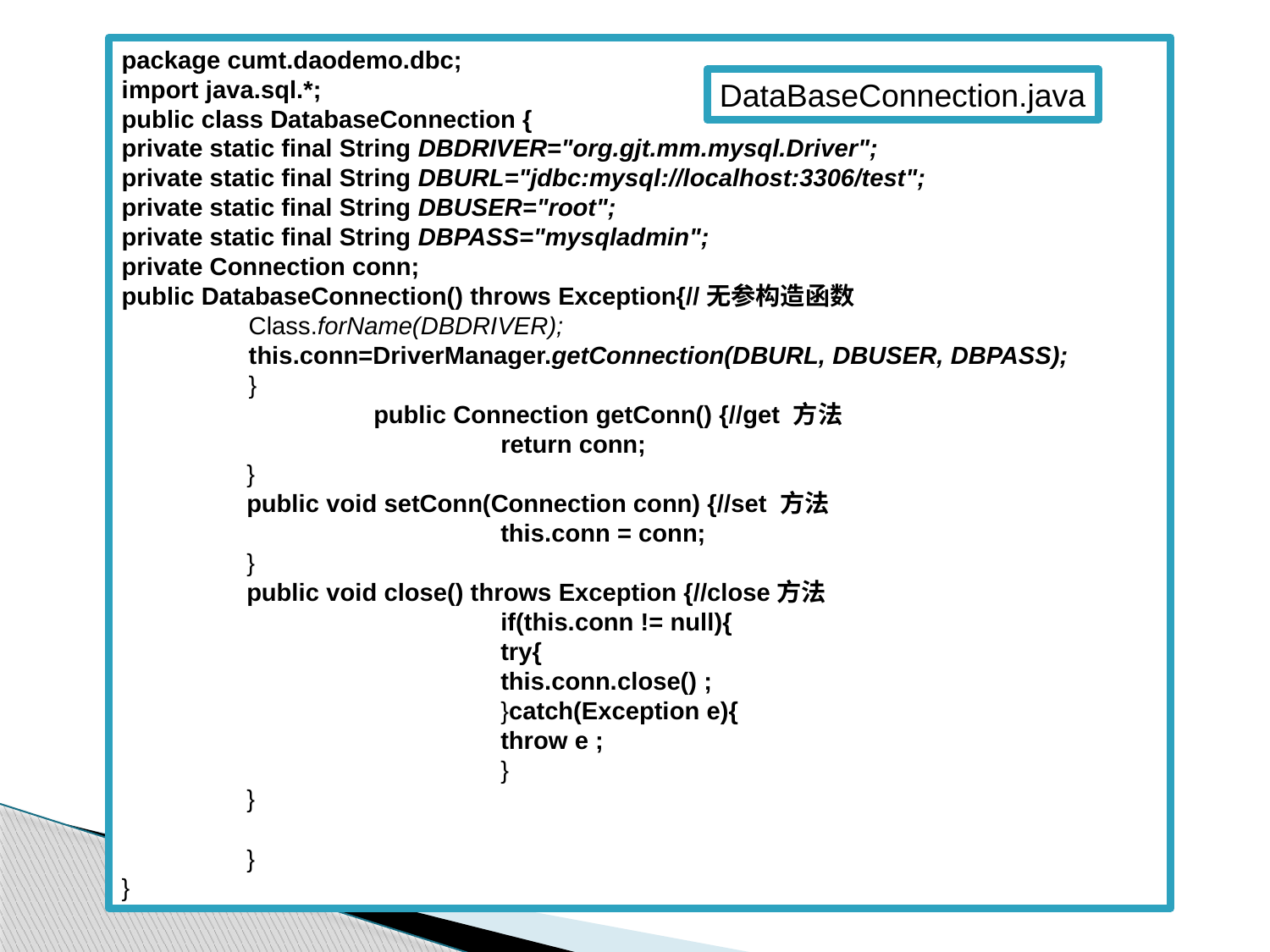

package cumt.daodemo.dbc;
import java.sql.*;
public class DatabaseConnection {
private static final String DBDRIVER="org.gjt.mm.mysql.Driver";
private static final String DBURL="jdbc:mysql://localhost:3306/test";
private static final String DBUSER="root";
private static final String DBPASS="mysqladmin";
private Connection conn;
public DatabaseConnection() throws Exception{//无参构造函数
	Class.forName(DBDRIVER);
	this.conn=DriverManager.getConnection(DBURL, DBUSER, DBPASS);
	}
	public Connection getConn() {//get 方法
		return conn;
}
public void setConn(Connection conn) {//set 方法
		this.conn = conn;
}
public void close() throws Exception {//close方法
		if(this.conn != null){
		try{
		this.conn.close() ;
		}catch(Exception e){
		throw e ;
		}
}

}
}
DataBaseConnection.java